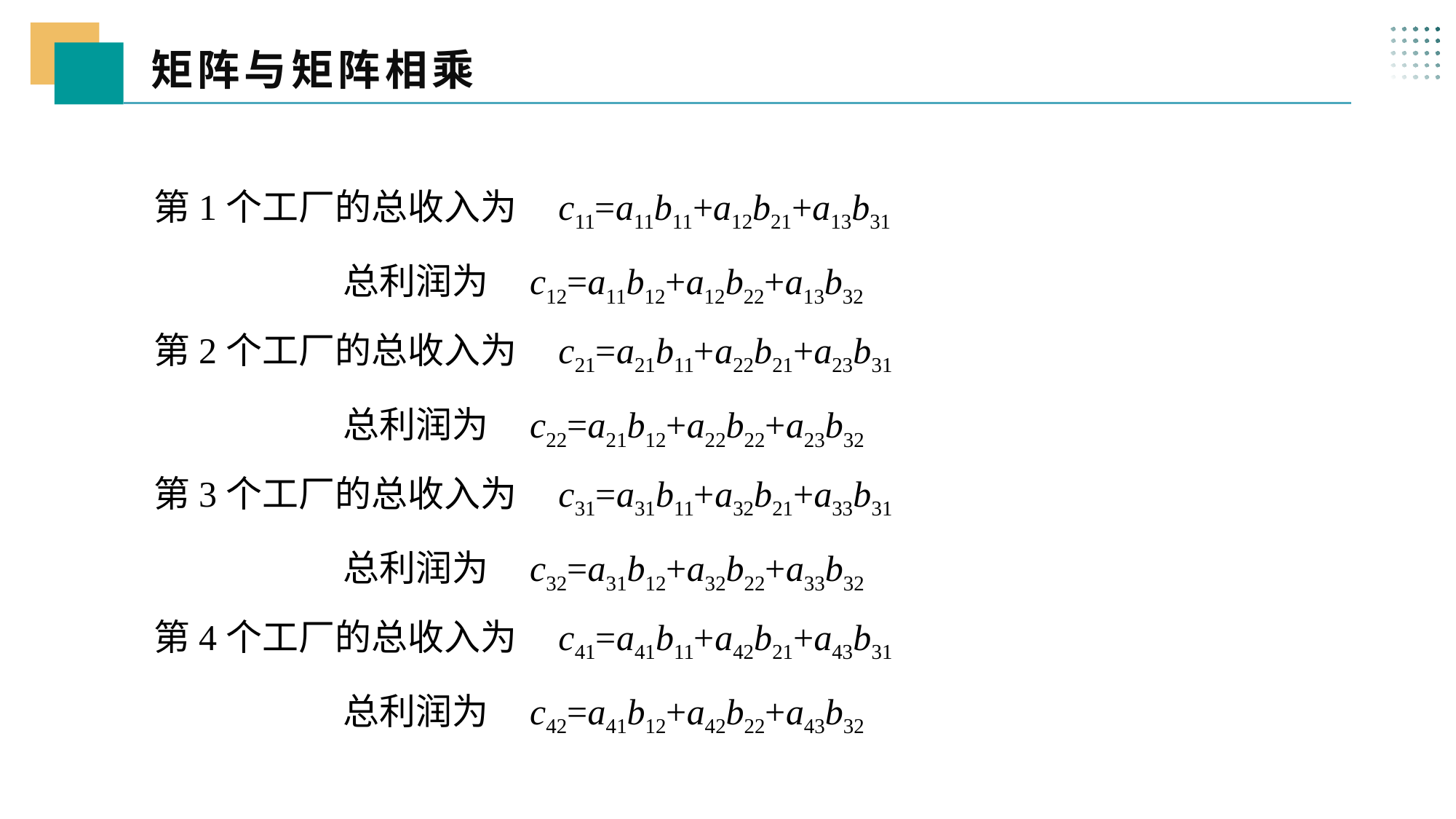

矩阵与矩阵相乘
 三、
第1个工厂的总收入为    c11=a11b11+a12b21+a13b31
                      总利润为    c12=a11b12+a12b22+a13b32
第2个工厂的总收入为    c21=a21b11+a22b21+a23b31
                      总利润为    c22=a21b12+a22b22+a23b32
第3个工厂的总收入为    c31=a31b11+a32b21+a33b31
                      总利润为    c32=a31b12+a32b22+a33b32
第4个工厂的总收入为    c41=a41b11+a42b21+a43b31
                      总利润为    c42=a41b12+a42b22+a43b32